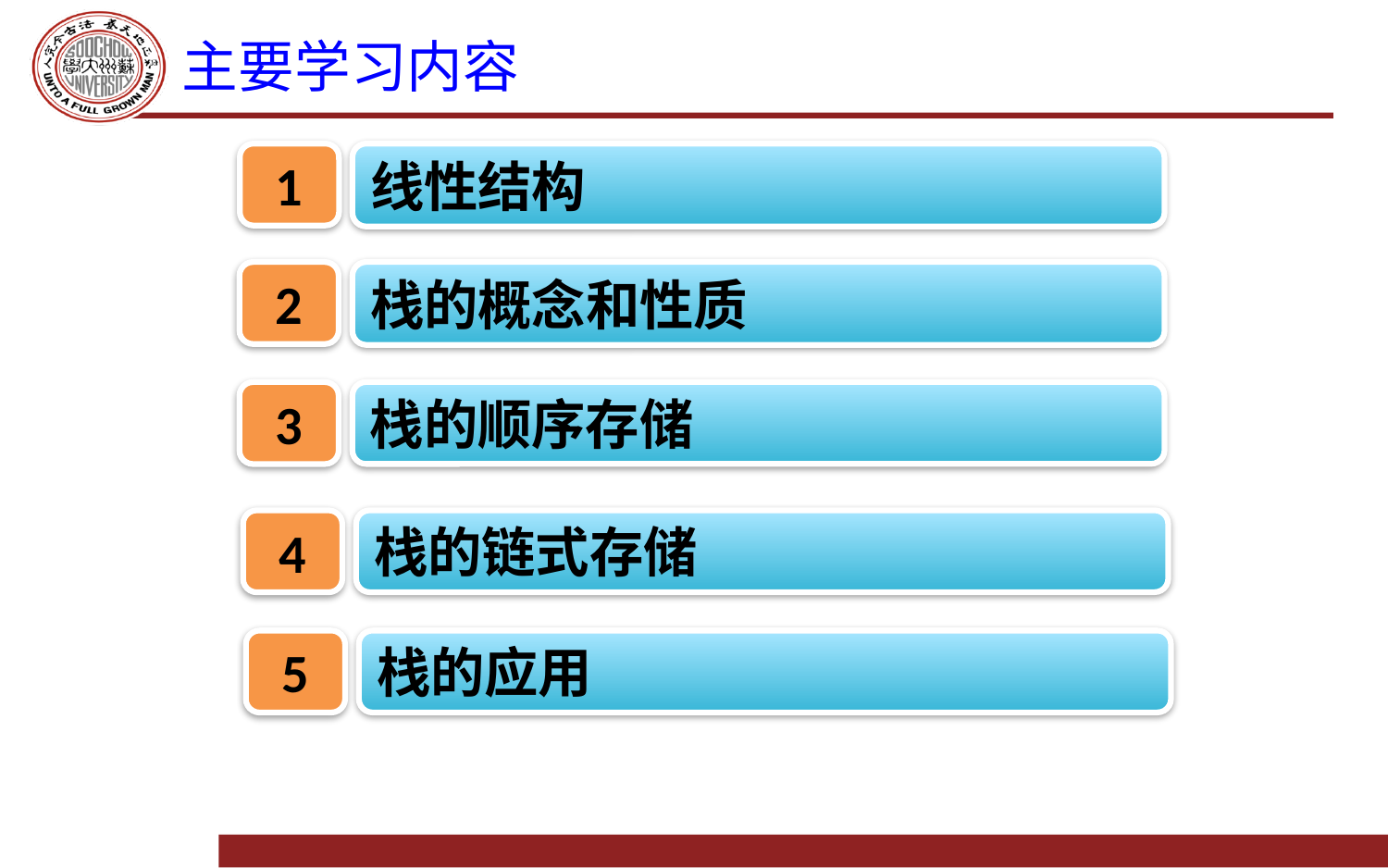

# 主要学习内容
1
线性结构
2
栈的概念和性质
3
栈的顺序存储
4
栈的链式存储
5
栈的应用